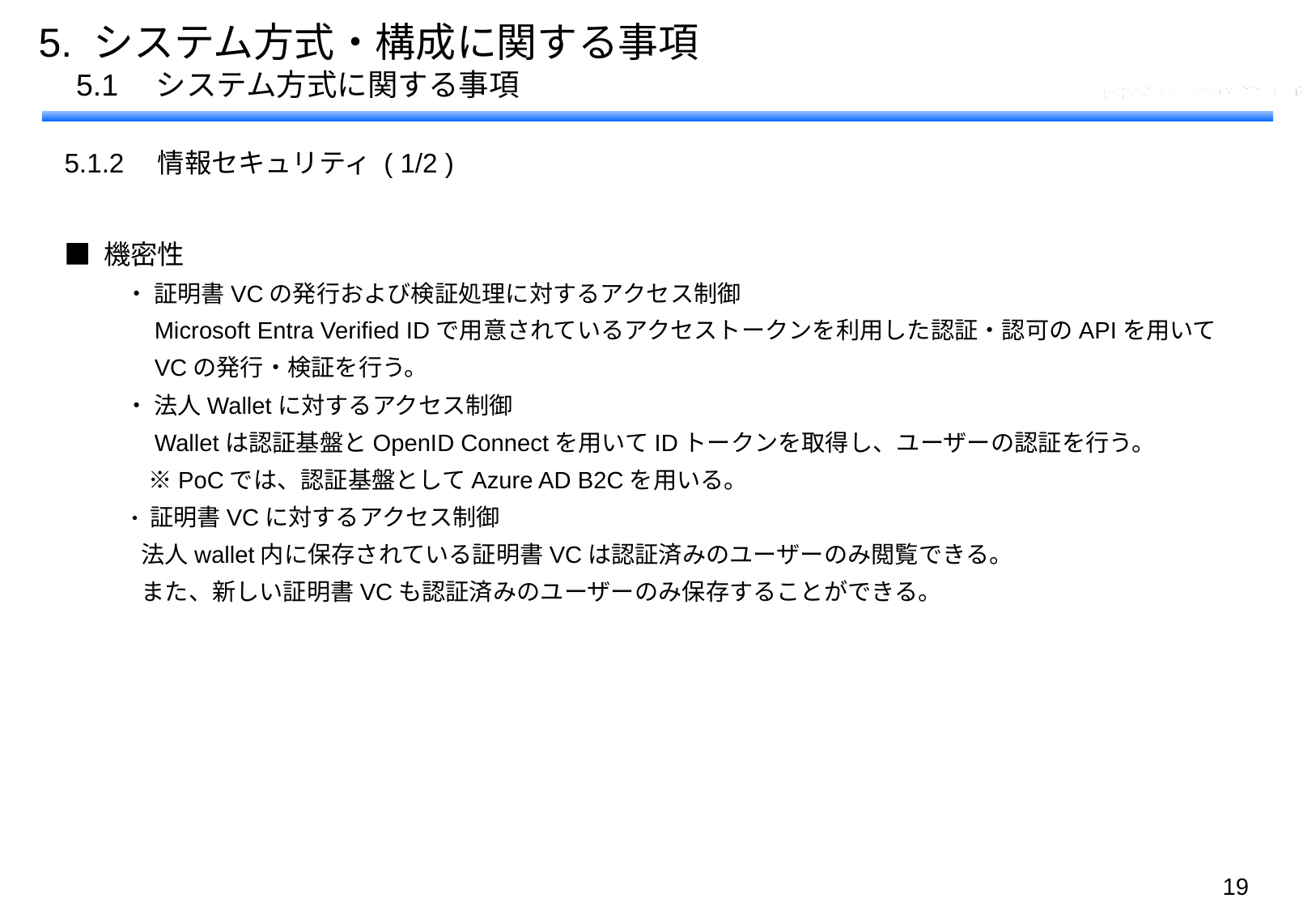

5. システム方式・構成に関する事項
　5.1　システム方式に関する事項
5.1.2　情報セキュリティ ( 1/2 )

■ 機密性
・ 証明書VCの発行および検証処理に対するアクセス制御
　Microsoft Entra Verified IDで用意されているアクセストークンを利用した認証・認可のAPIを用いて
　VCの発行・検証を行う。
・ 法人Walletに対するアクセス制御
　Walletは認証基盤とOpenID Connectを用いてIDトークンを取得し、ユーザーの認証を行う。
　※PoCでは、認証基盤としてAzure AD B2Cを用いる。
・ 証明書VCに対するアクセス制御
  法人wallet内に保存されている証明書VCは認証済みのユーザーのみ閲覧できる。
  また、新しい証明書VCも認証済みのユーザーのみ保存することができる。
19